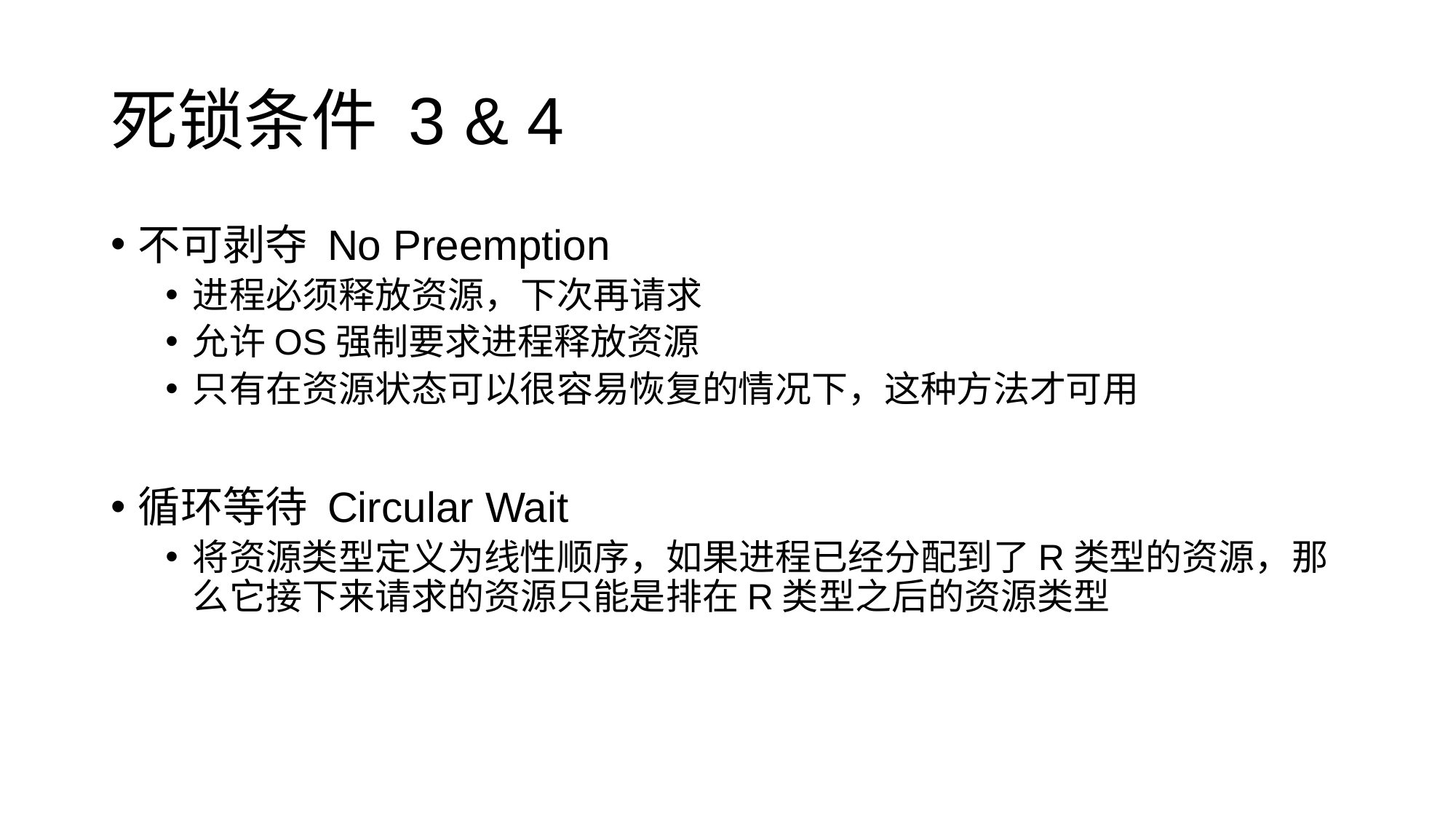

# 死锁条件 3 & 4
不可剥夺 No Preemption
进程必须释放资源，下次再请求
允许OS强制要求进程释放资源
只有在资源状态可以很容易恢复的情况下，这种方法才可用

循环等待 Circular Wait
将资源类型定义为线性顺序，如果进程已经分配到了R类型的资源，那么它接下来请求的资源只能是排在R类型之后的资源类型